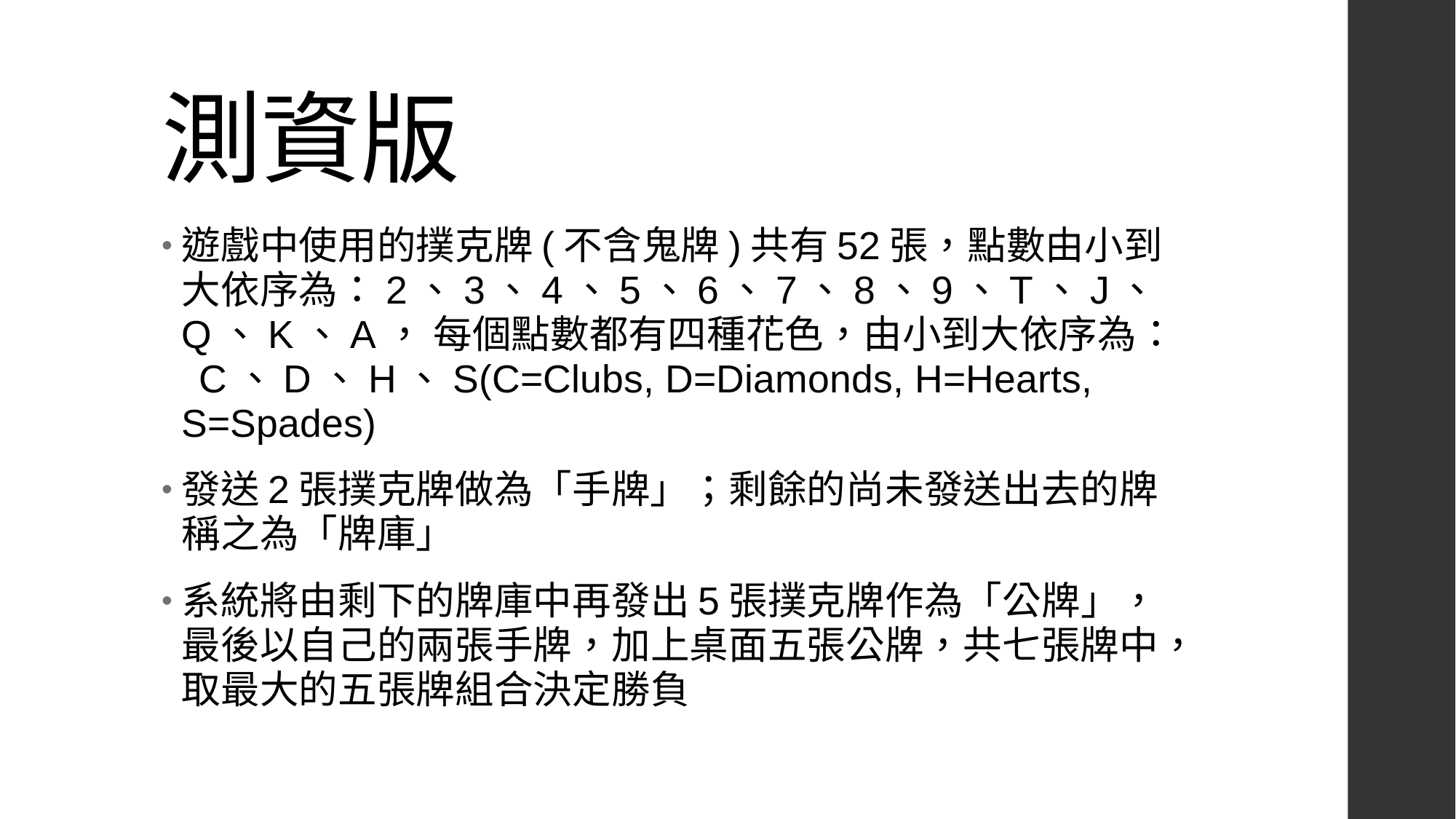

# 測資版
遊戲中使用的撲克牌(不含鬼牌)共有52張，點數由小到大依序為：2、3、4、5、6、7、8、9、T、J、Q、K、A， 每個點數都有四種花色，由小到大依序為： C、D、H、S(C=Clubs, D=Diamonds, H=Hearts, S=Spades)
發送2張撲克牌做為「手牌」；剩餘的尚未發送出去的牌稱之為「牌庫」
系統將由剩下的牌庫中再發出5張撲克牌作為「公牌」，最後以自己的兩張手牌，加上桌面五張公牌，共七張牌中，取最大的五張牌組合決定勝負